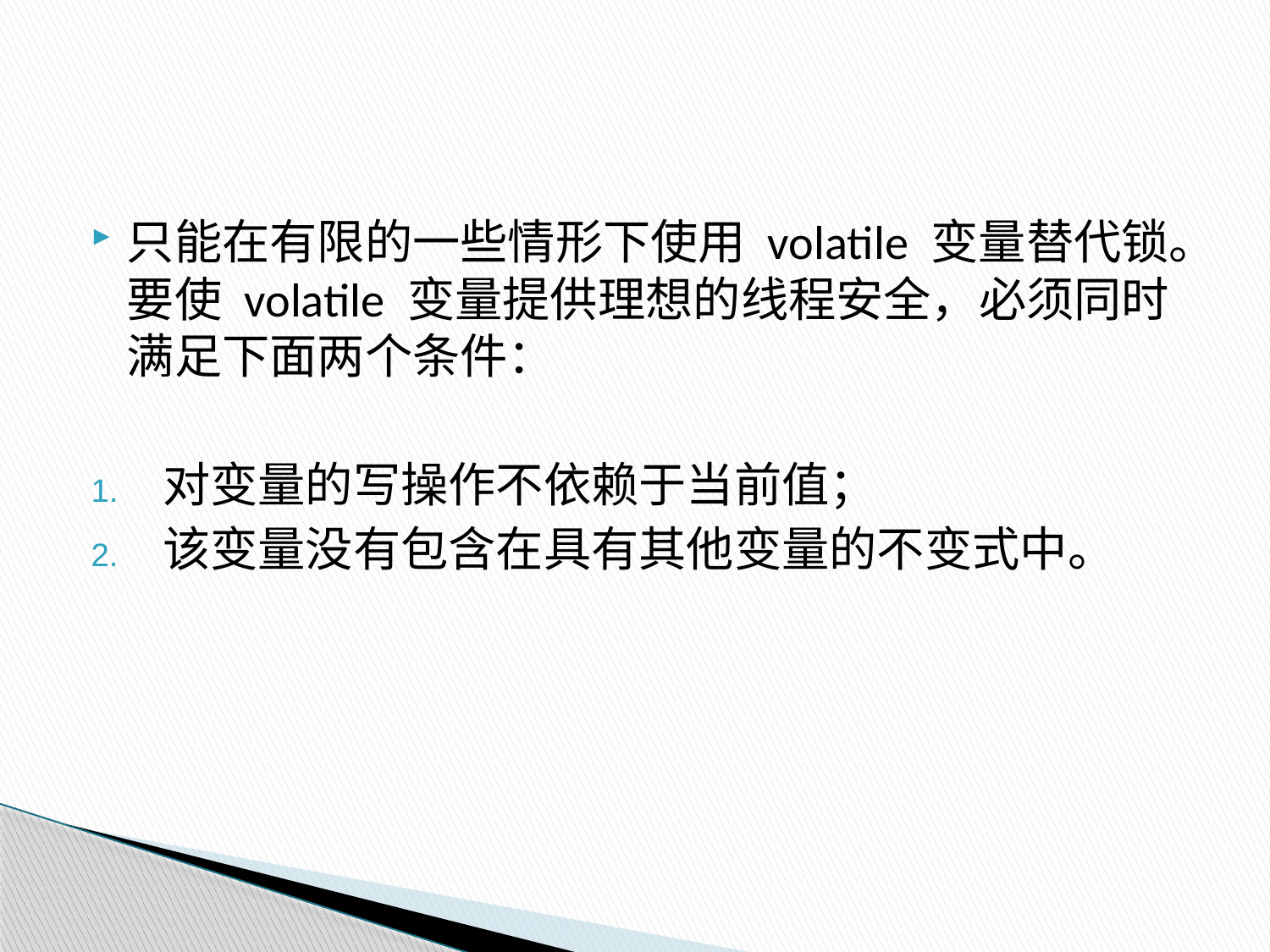

#
只能在有限的一些情形下使用 volatile 变量替代锁。要使 volatile 变量提供理想的线程安全，必须同时满足下面两个条件：

对变量的写操作不依赖于当前值；
该变量没有包含在具有其他变量的不变式中。